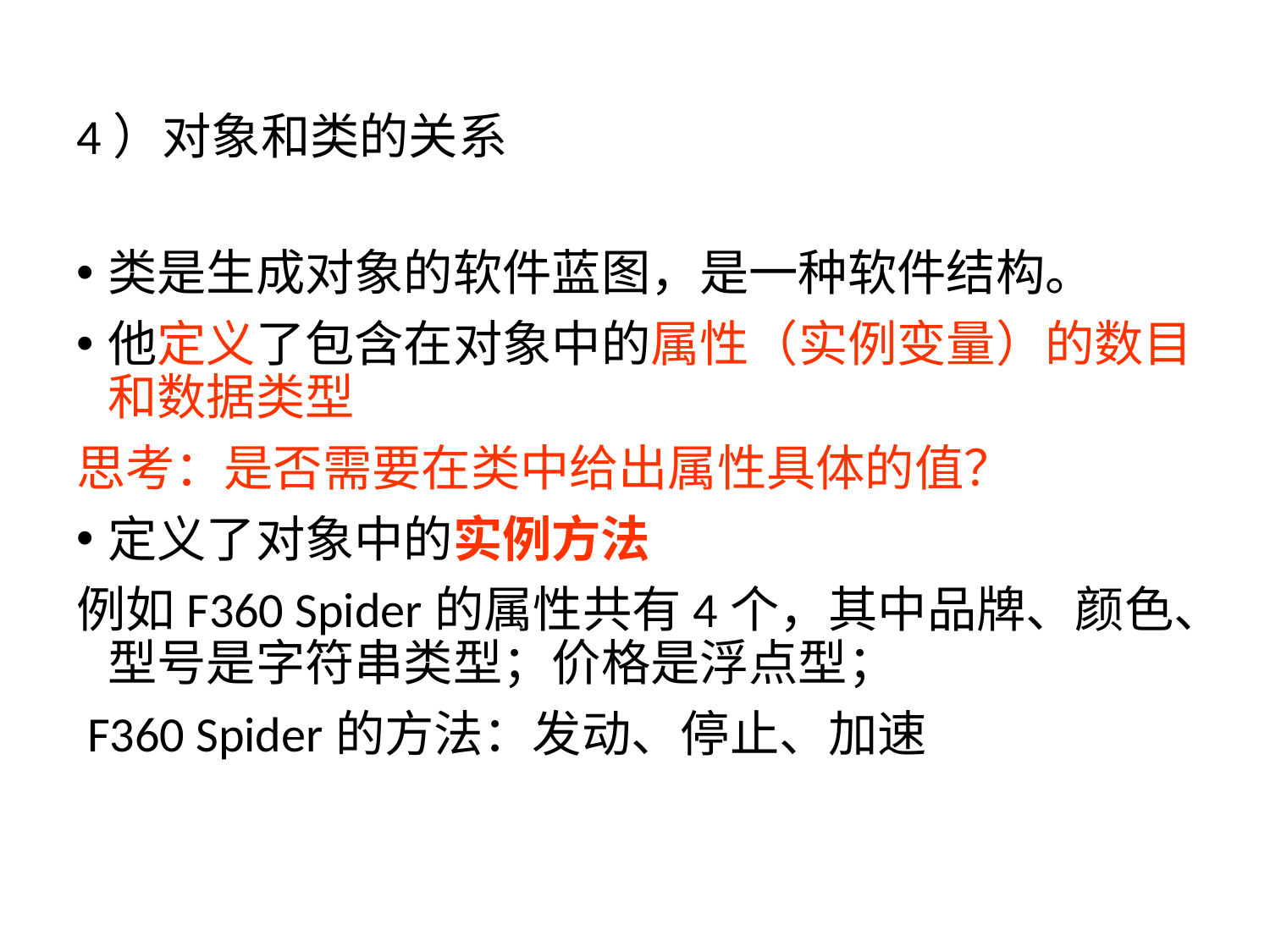

4）对象和类的关系

类是生成对象的软件蓝图，是一种软件结构。
他定义了包含在对象中的属性（实例变量）的数目和数据类型
思考：是否需要在类中给出属性具体的值？
定义了对象中的实例方法
例如F360 Spider的属性共有4个，其中品牌、颜色、型号是字符串类型；价格是浮点型；
 F360 Spider的方法：发动、停止、加速